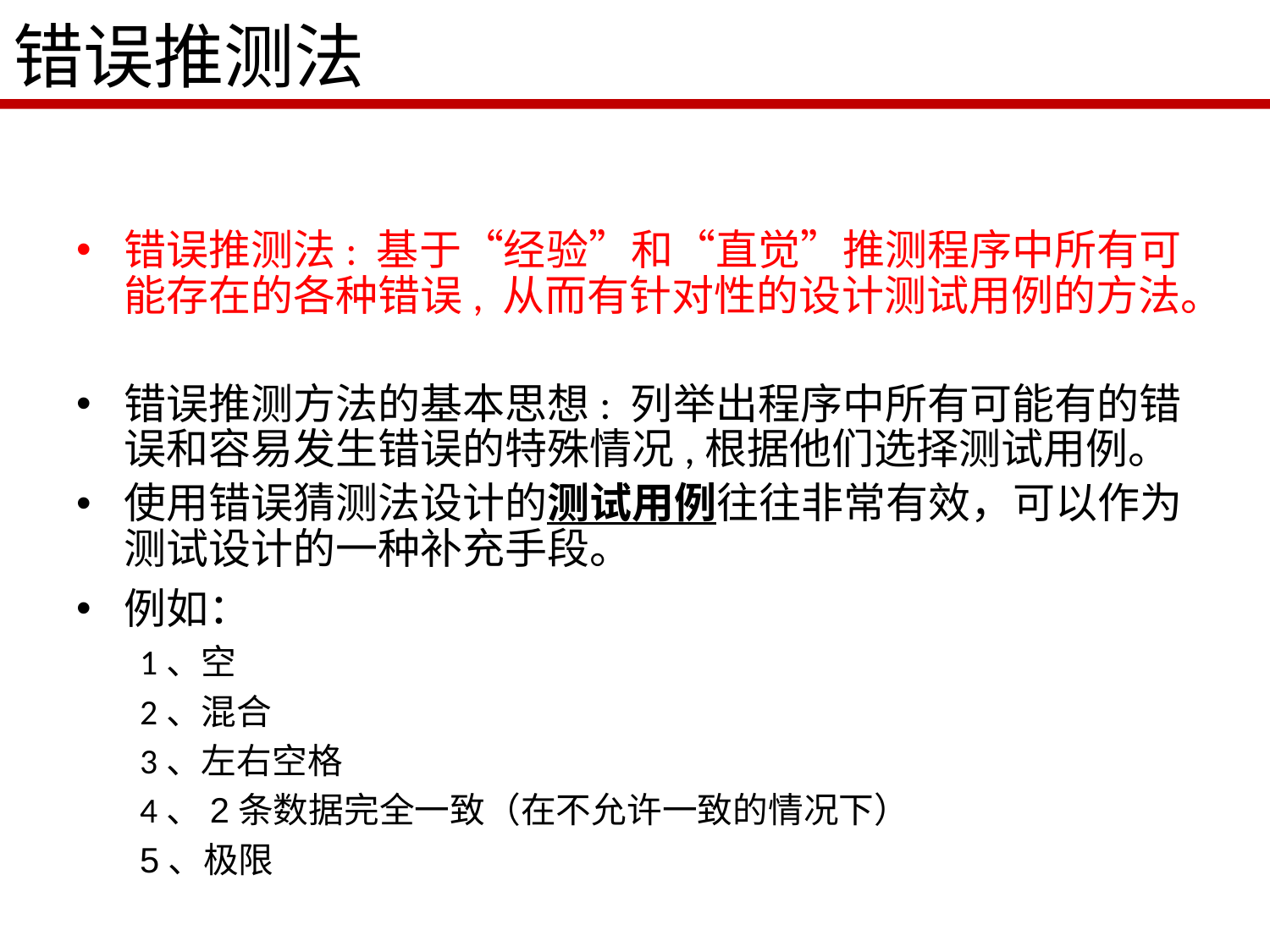

# 错误推测法
错误推测法: 基于“经验”和“直觉”推测程序中所有可能存在的各种错误, 从而有针对性的设计测试用例的方法。

错误推测方法的基本思想: 列举出程序中所有可能有的错误和容易发生错误的特殊情况,根据他们选择测试用例。
使用错误猜测法设计的测试用例往往非常有效，可以作为测试设计的一种补充手段。
例如：
1、空
2、混合
3、左右空格
4、2条数据完全一致（在不允许一致的情况下）
5、极限